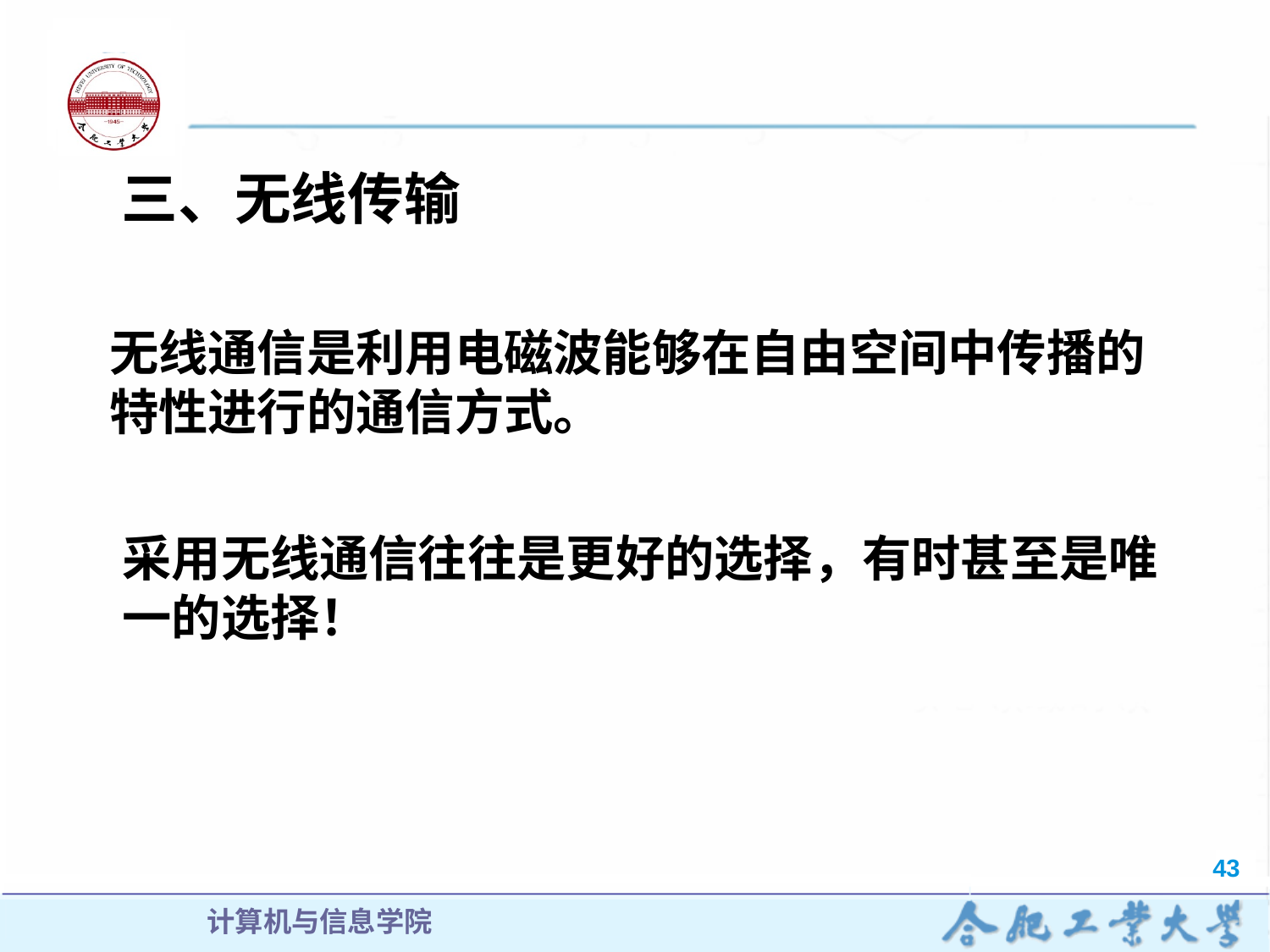

三、无线传输
无线通信是利用电磁波能够在自由空间中传播的特性进行的通信方式。
采用无线通信往往是更好的选择，有时甚至是唯一的选择！